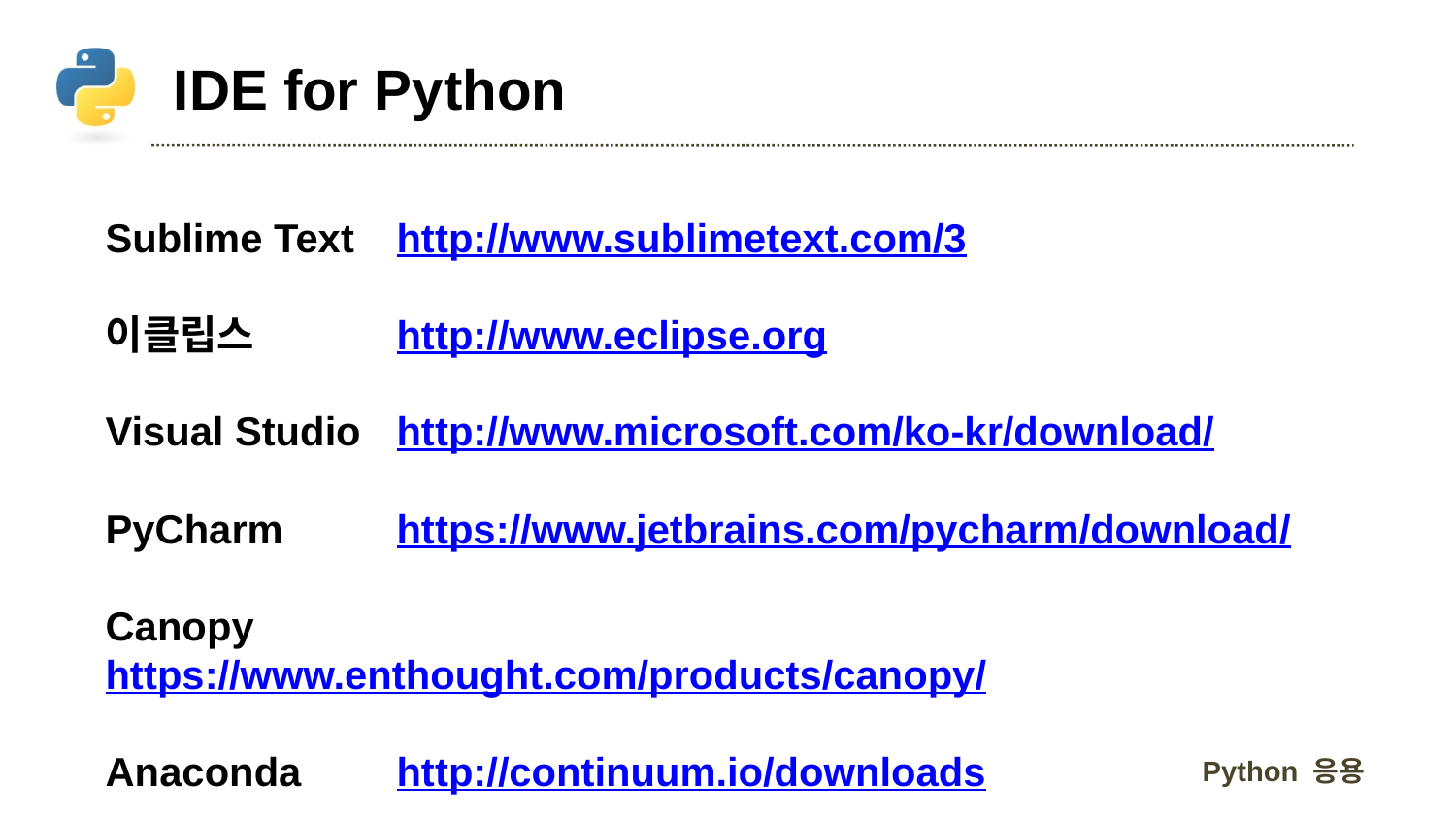

# IDE for Python
Sublime Text	http://www.sublimetext.com/3

이클립스	http://www.eclipse.org

Visual Studio	http://www.microsoft.com/ko-kr/download/

PyCharm	https://www.jetbrains.com/pycharm/download/

Canopy		https://www.enthought.com/products/canopy/

Anaconda 	http://continuum.io/downloads